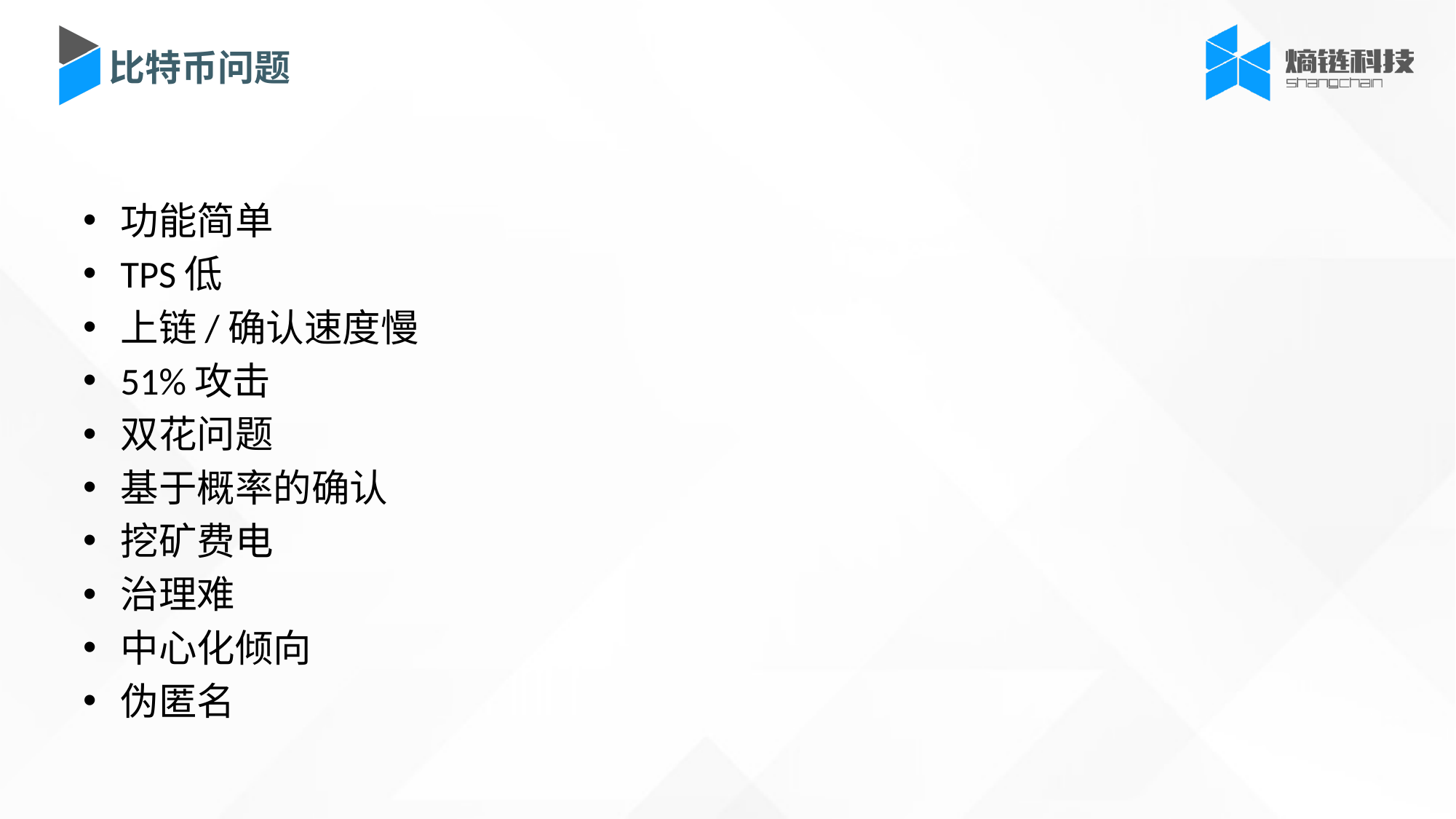

比特币问题
功能简单
TPS低
上链/确认速度慢
51%攻击
双花问题
基于概率的确认
挖矿费电
治理难
中心化倾向
伪匿名